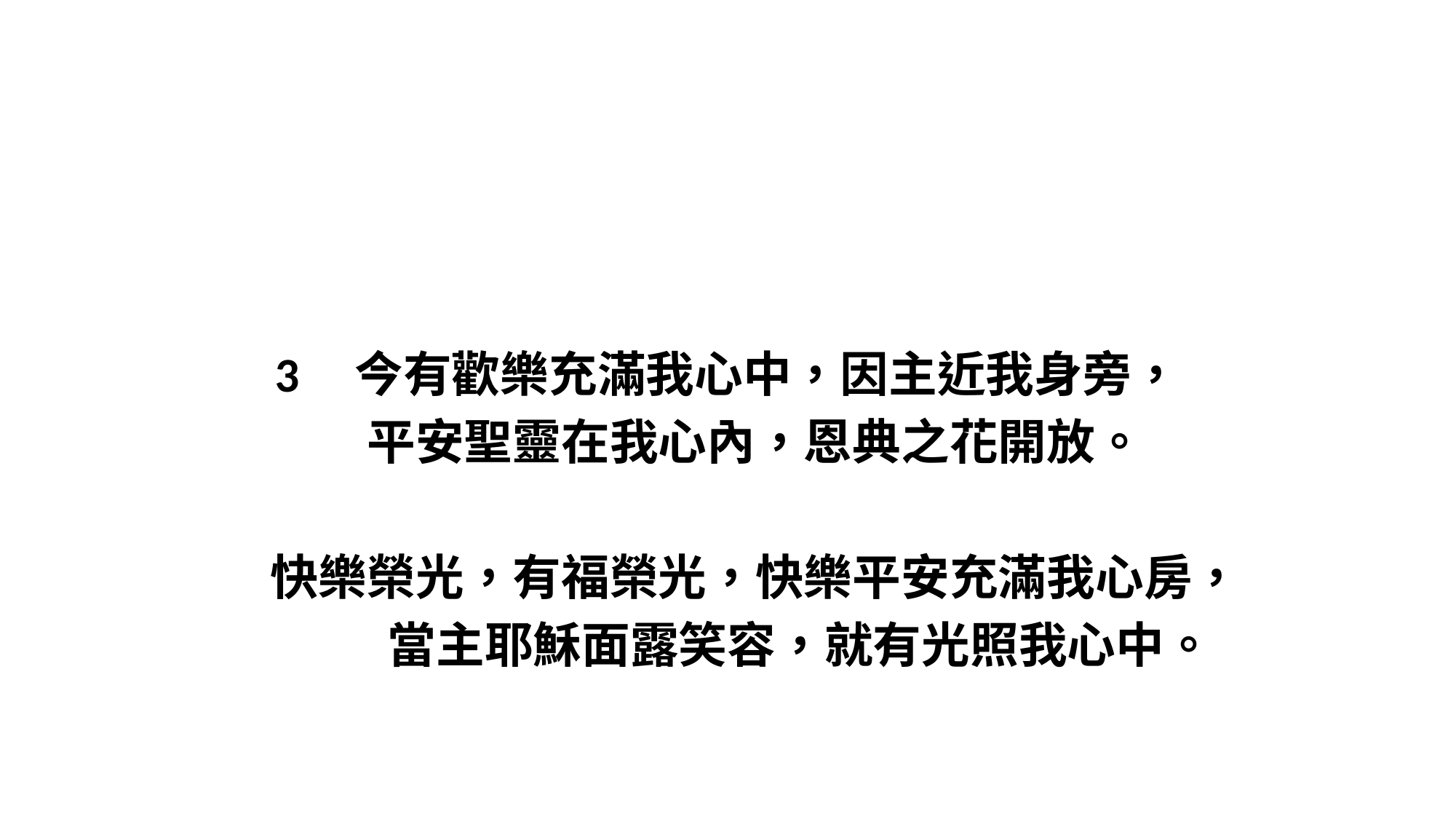

#

3    今有歡樂充滿我心中，因主近我身旁，
    平安聖靈在我心內，恩典之花開放。

    快樂榮光，有福榮光，快樂平安充滿我心房，
　　　當主耶穌面露笑容，就有光照我心中。